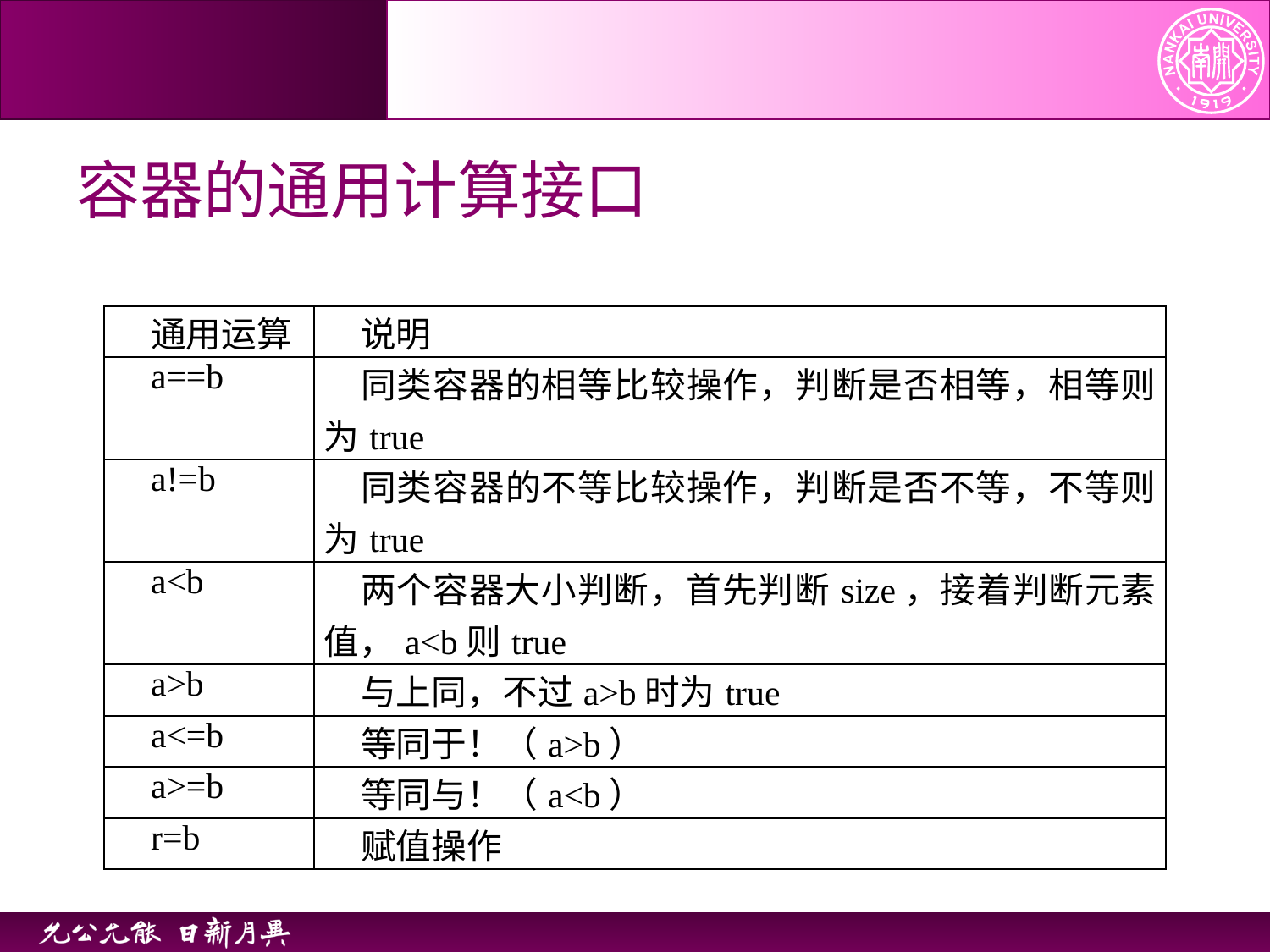

# 容器的通用计算接口
| 通用运算 | 说明 |
| --- | --- |
| a==b | 同类容器的相等比较操作，判断是否相等，相等则为true |
| a!=b | 同类容器的不等比较操作，判断是否不等，不等则为true |
| a<b | 两个容器大小判断，首先判断size，接着判断元素值，a<b则true |
| a>b | 与上同，不过a>b时为true |
| a<=b | 等同于！（a>b） |
| a>=b | 等同与！（a<b） |
| r=b | 赋值操作 |